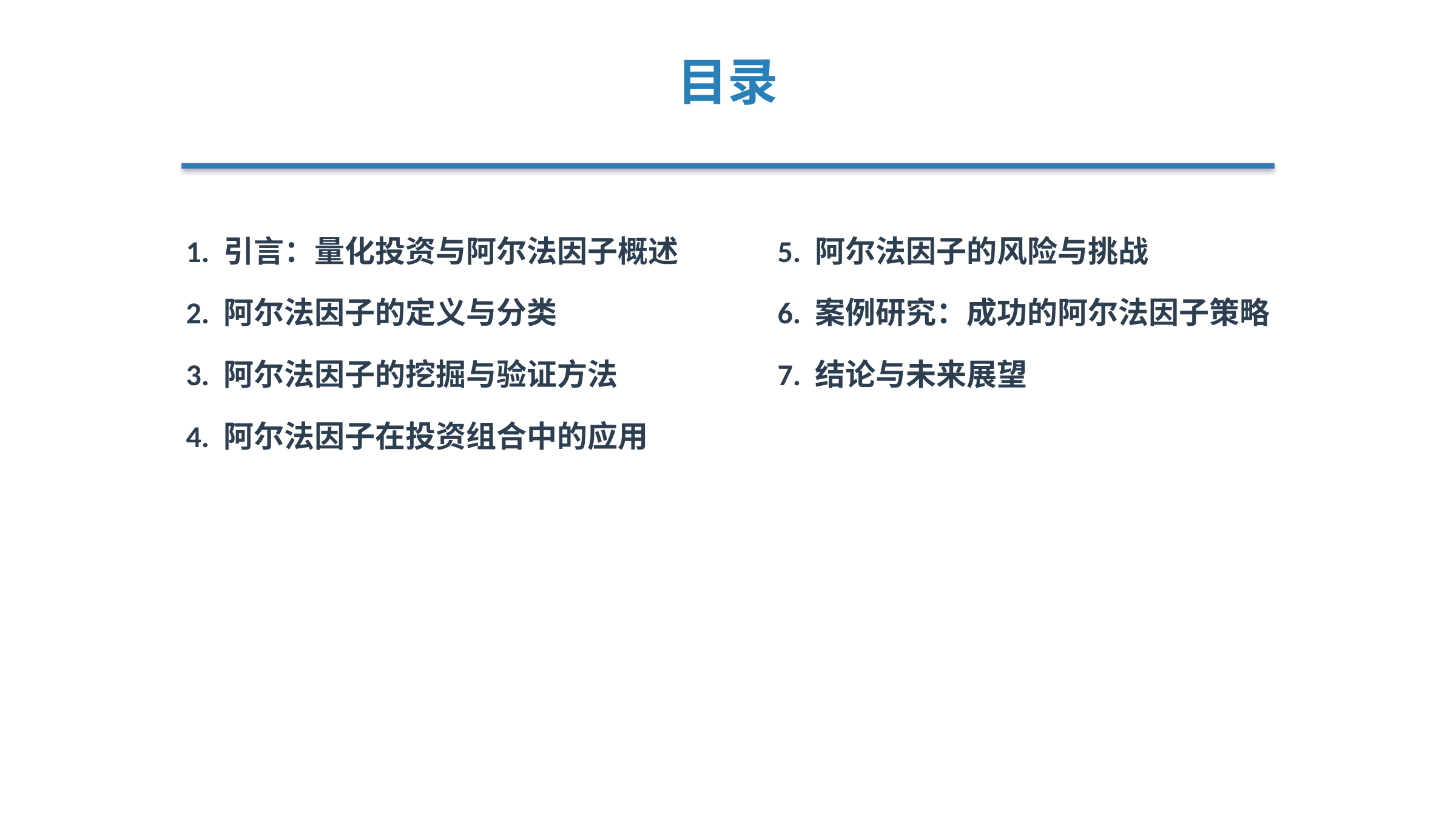

目录

1. 引言：量化投资与阿尔法因子概述
2. 阿尔法因子的定义与分类
3. 阿尔法因子的挖掘与验证方法
4. 阿尔法因子在投资组合中的应用

5. 阿尔法因子的风险与挑战
6. 案例研究：成功的阿尔法因子策略
7. 结论与未来展望